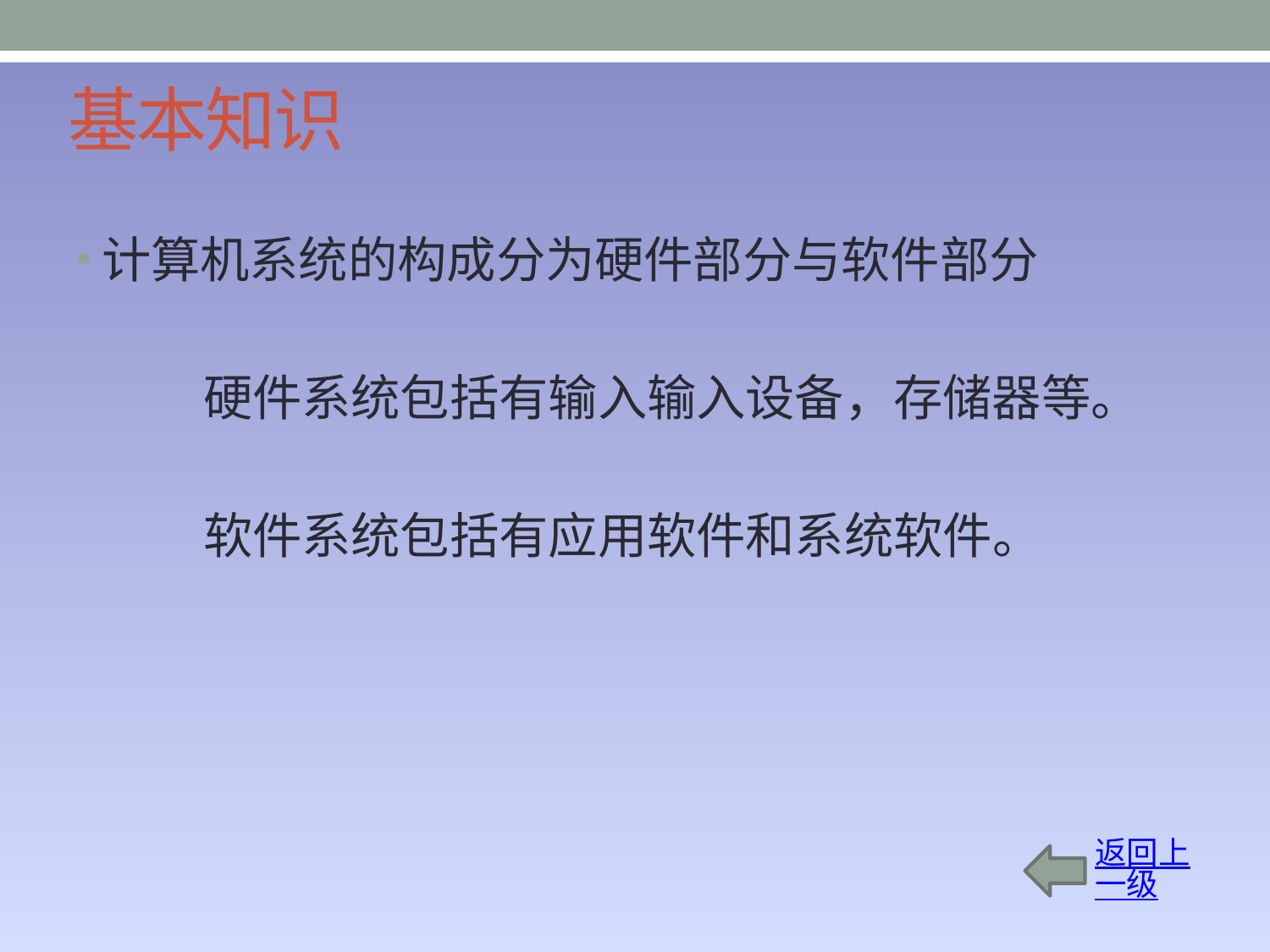

# 基本知识
计算机系统的构成分为硬件部分与软件部分

	硬件系统包括有输入输入设备，存储器等。

	软件系统包括有应用软件和系统软件。
返回上一级